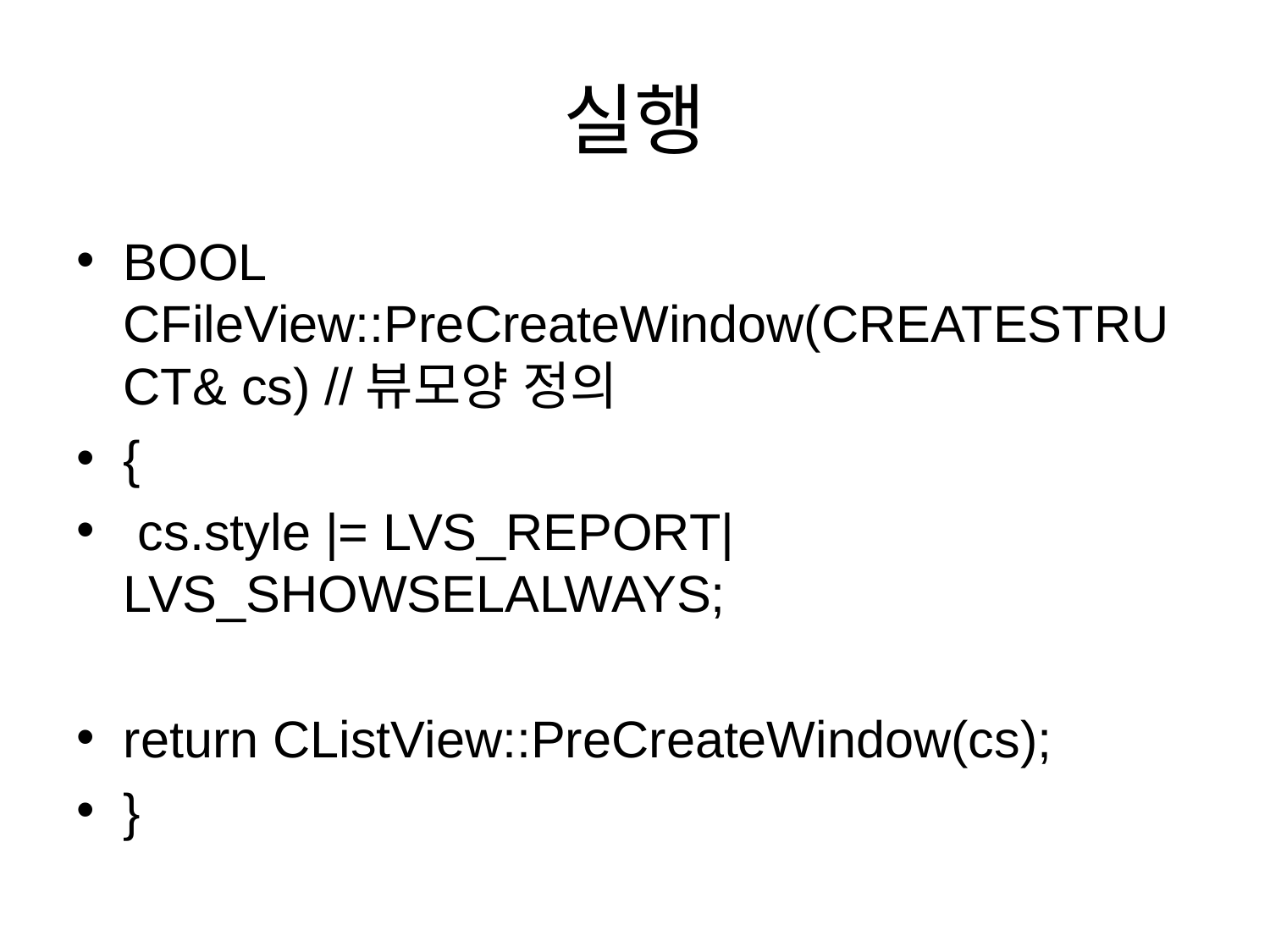

# 실행
BOOL CFileView::PreCreateWindow(CREATESTRUCT& cs) //뷰모양 정의
{
 cs.style |= LVS_REPORT|LVS_SHOWSELALWAYS;

return CListView::PreCreateWindow(cs);
}